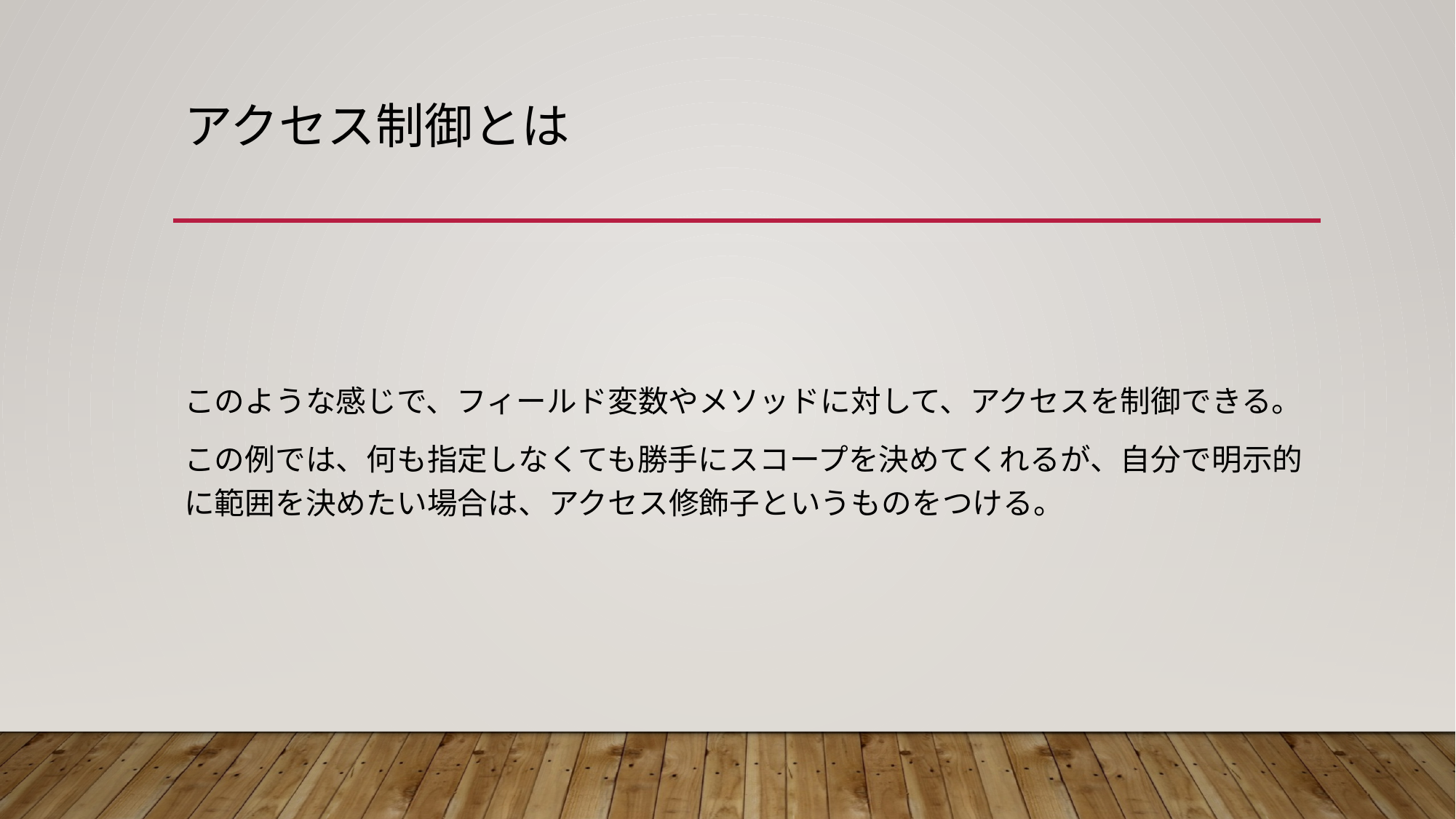

# アクセス制御とは
このような感じで、フィールド変数やメソッドに対して、アクセスを制御できる。
この例では、何も指定しなくても勝手にスコープを決めてくれるが、自分で明示的に範囲を決めたい場合は、アクセス修飾子というものをつける。